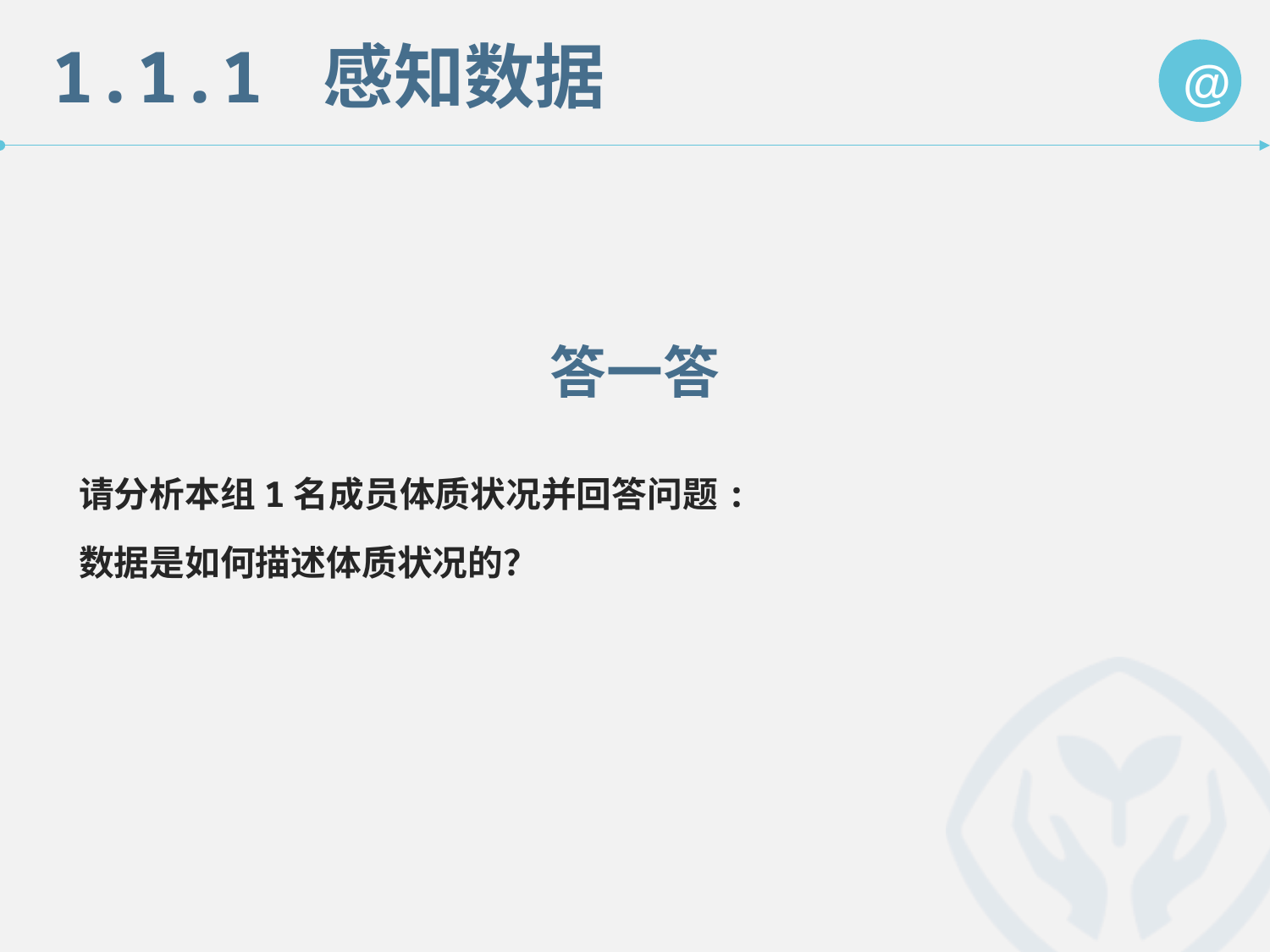

答一答
    请分析本组1名成员体质状况并回答问题:
    数据是如何描述体质状况的？